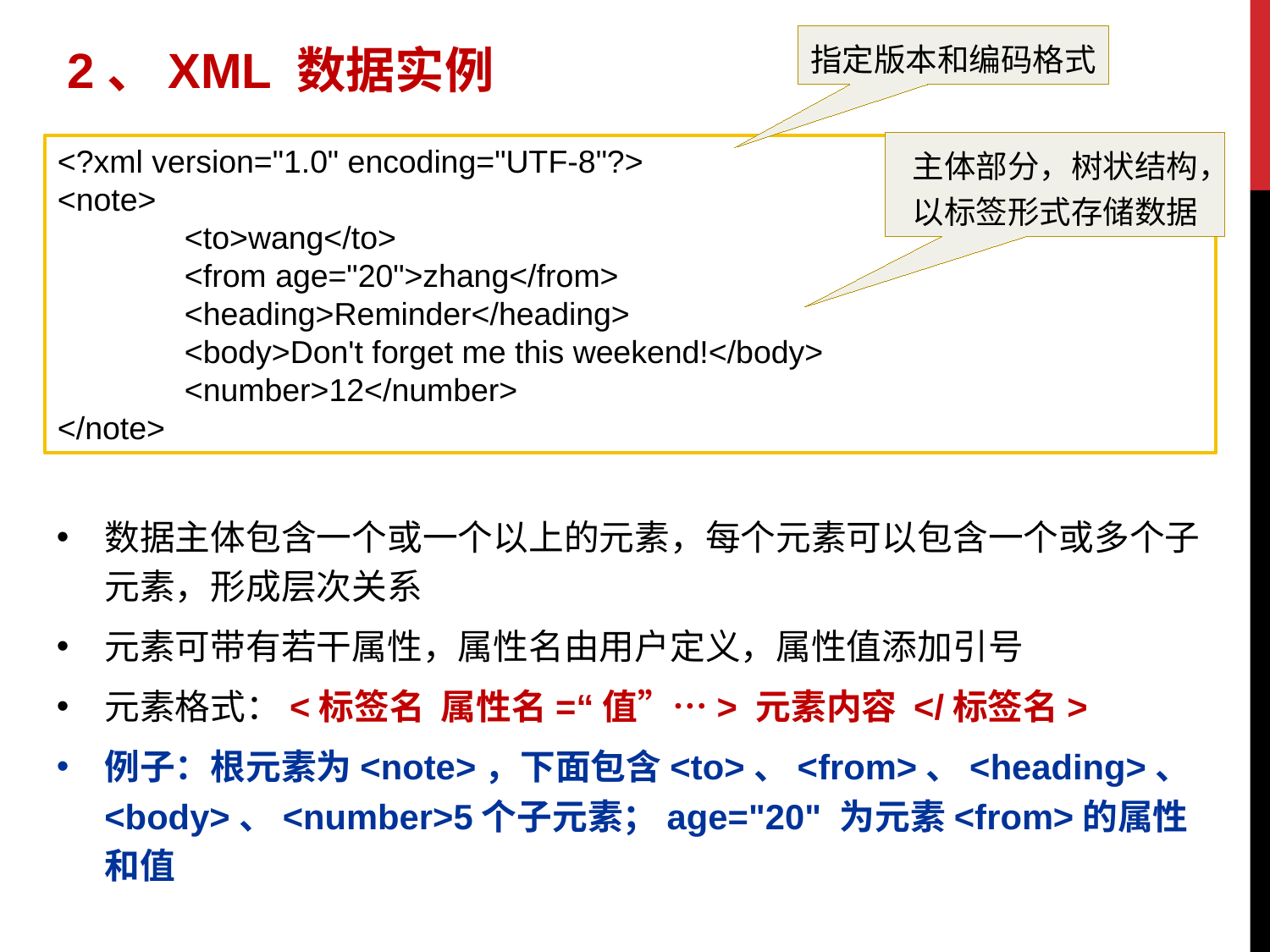

指定版本和编码格式
2、XML 数据实例
主体部分，树状结构，以标签形式存储数据
<?xml version="1.0" encoding="UTF-8"?>
<note>
	<to>wang</to>
	<from age="20">zhang</from>
	<heading>Reminder</heading>
	<body>Don't forget me this weekend!</body>
	<number>12</number>
</note>
数据主体包含一个或一个以上的元素，每个元素可以包含一个或多个子元素，形成层次关系
元素可带有若干属性，属性名由用户定义，属性值添加引号
元素格式：<标签名  属性名=“值”…> 元素内容 </标签名>
例子：根元素为<note>，下面包含<to>、<from>、<heading>、<body>、<number>5个子元素；age="20" 为元素<from>的属性和值